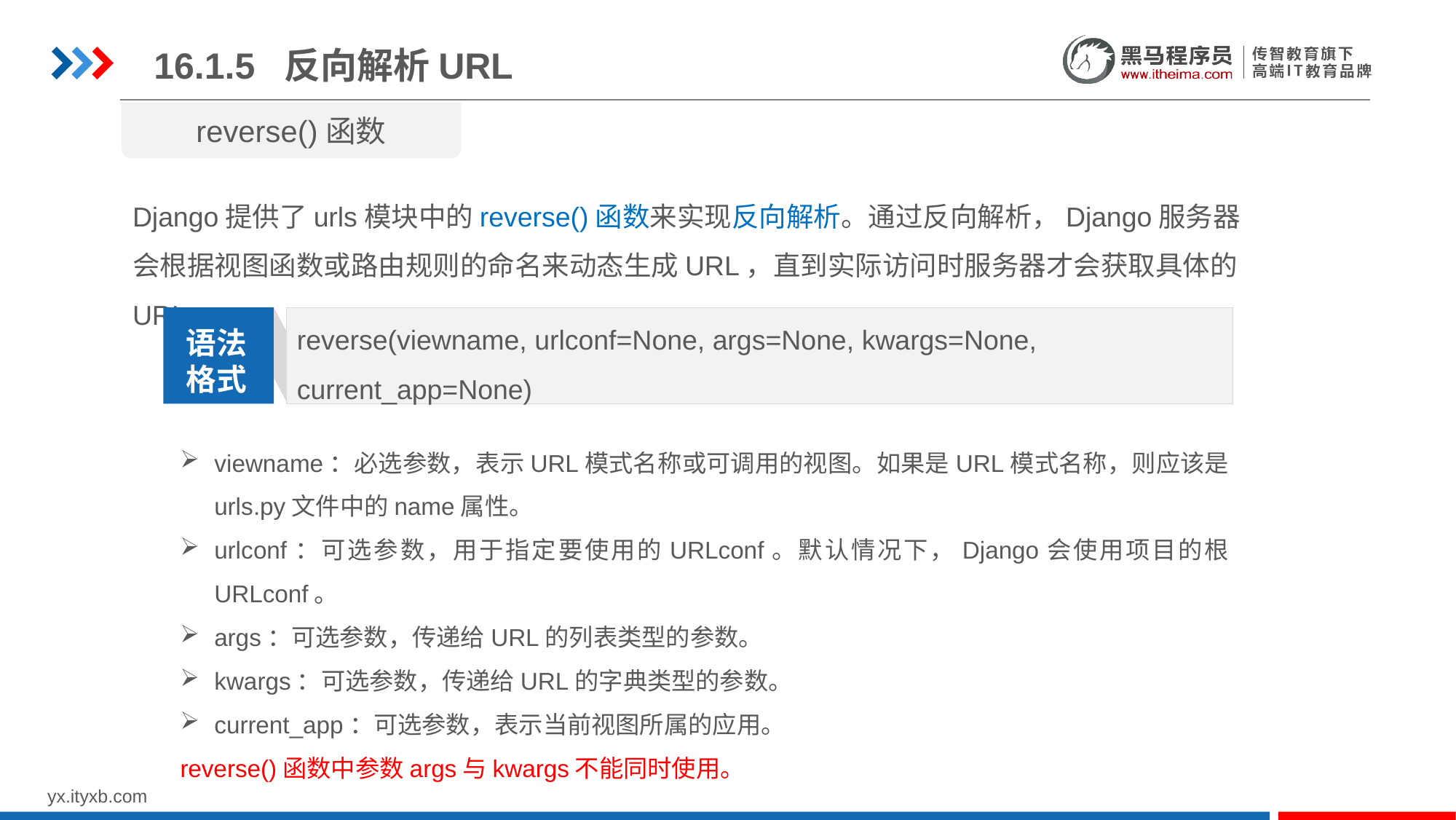

16.1.5  反向解析URL

reverse()函数
Django提供了urls模块中的reverse()函数来实现反向解析。通过反向解析，Django服务器会根据视图函数或路由规则的命名来动态生成URL，直到实际访问时服务器才会获取具体的URL。

reverse(viewname, urlconf=None, args=None, kwargs=None, current_app=None)

语法格式
viewname：必选参数，表示URL模式名称或可调用的视图。如果是URL模式名称，则应该是urls.py文件中的name属性。
urlconf：可选参数，用于指定要使用的URLconf。默认情况下，Django会使用项目的根URLconf。
args：可选参数，传递给URL的列表类型的参数。
kwargs：可选参数，传递给URL的字典类型的参数。
current_app：可选参数，表示当前视图所属的应用。
reverse()函数中参数args与kwargs不能同时使用。